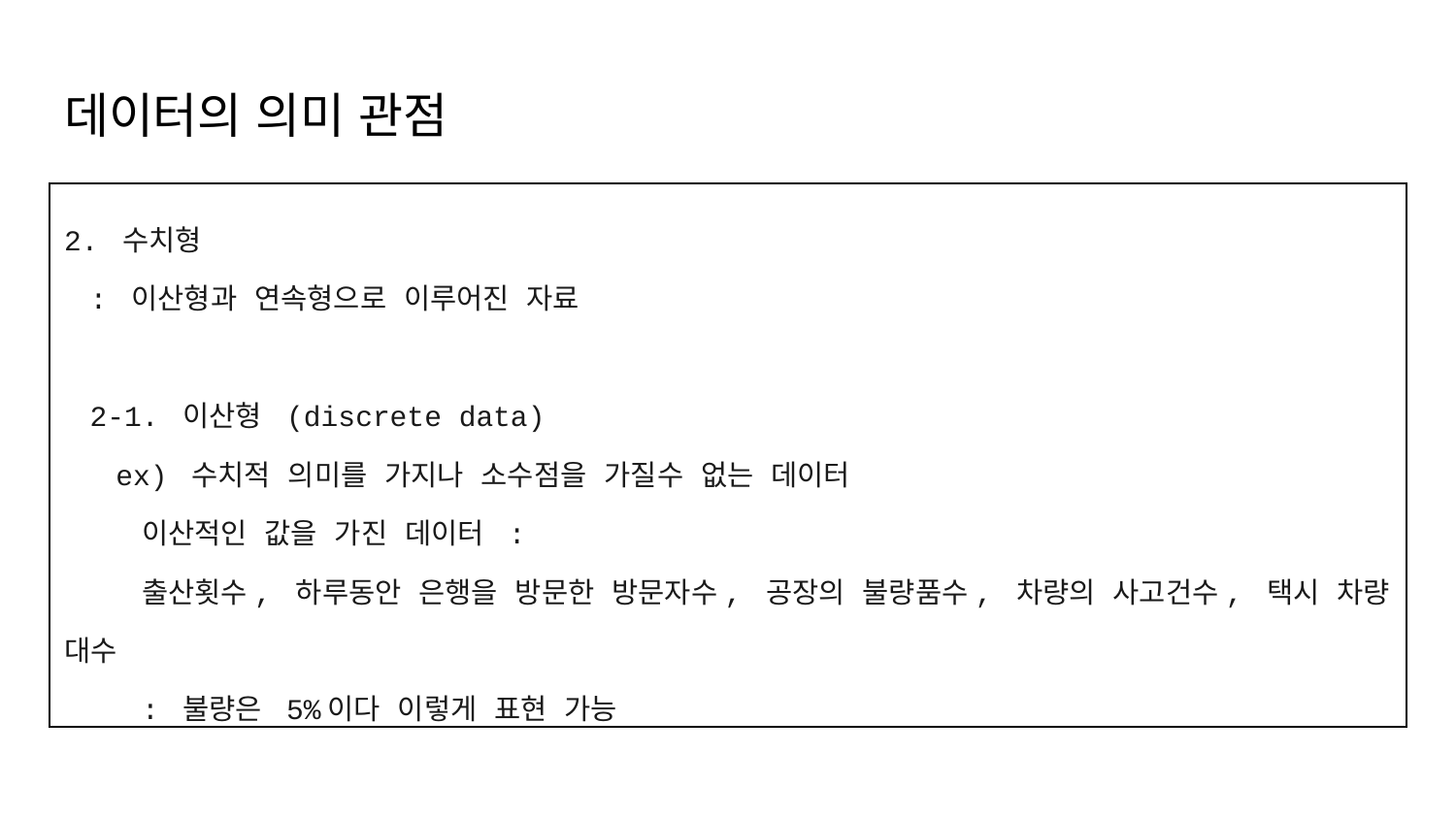

# 데이터의 의미 관점
2. 수치형
: 이산형과 연속형으로 이루어진 자료

2-1. 이산형 (discrete data)
ex) 수치적 의미를 가지나 소수점을 가질수 없는 데이터
이산적인 값을 가진 데이터 :
출산횟수, 하루동안 은행을 방문한 방문자수, 공장의 불량품수, 차량의 사고건수, 택시 차량 대수
: 불량은 5%이다 이렇게 표현 가능